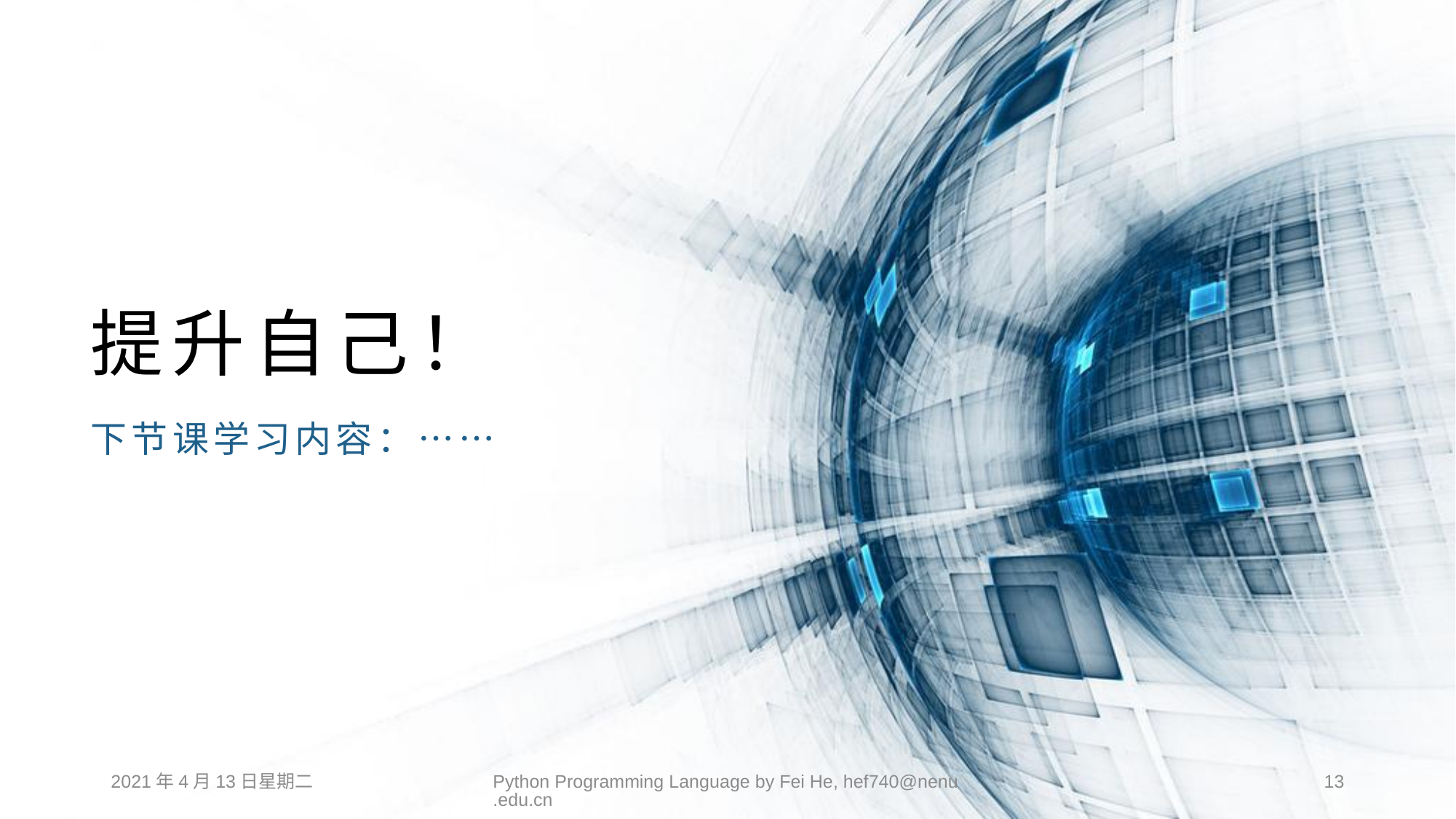

提升自己！
下节课学习内容：……
2021年4月13日星期二
Python Programming Language by Fei He, hef740@nenu.edu.cn
13